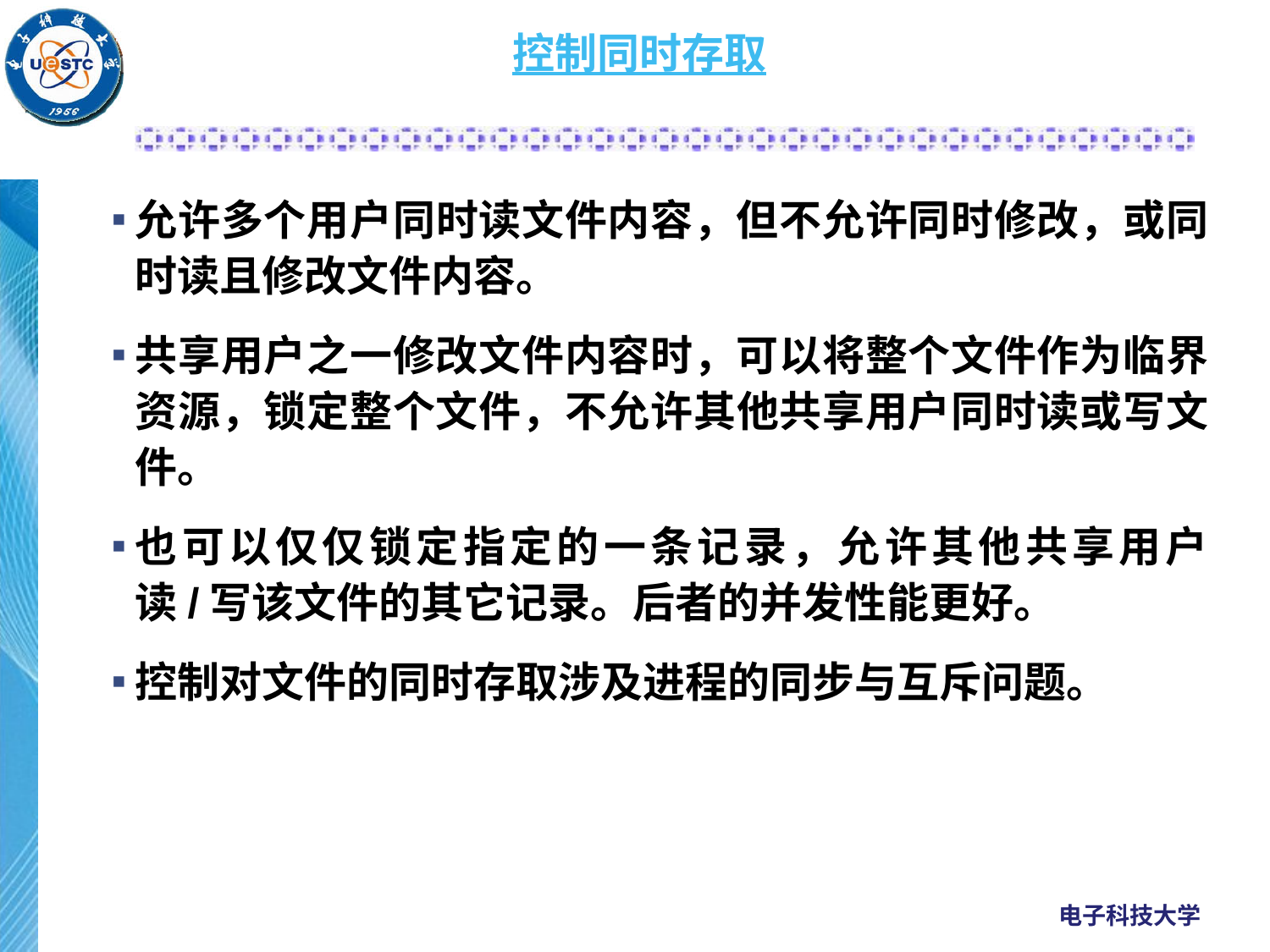

# 控制同时存取
允许多个用户同时读文件内容，但不允许同时修改，或同时读且修改文件内容。
共享用户之一修改文件内容时，可以将整个文件作为临界资源，锁定整个文件，不允许其他共享用户同时读或写文件。
也可以仅仅锁定指定的一条记录，允许其他共享用户读/写该文件的其它记录。后者的并发性能更好。
控制对文件的同时存取涉及进程的同步与互斥问题。